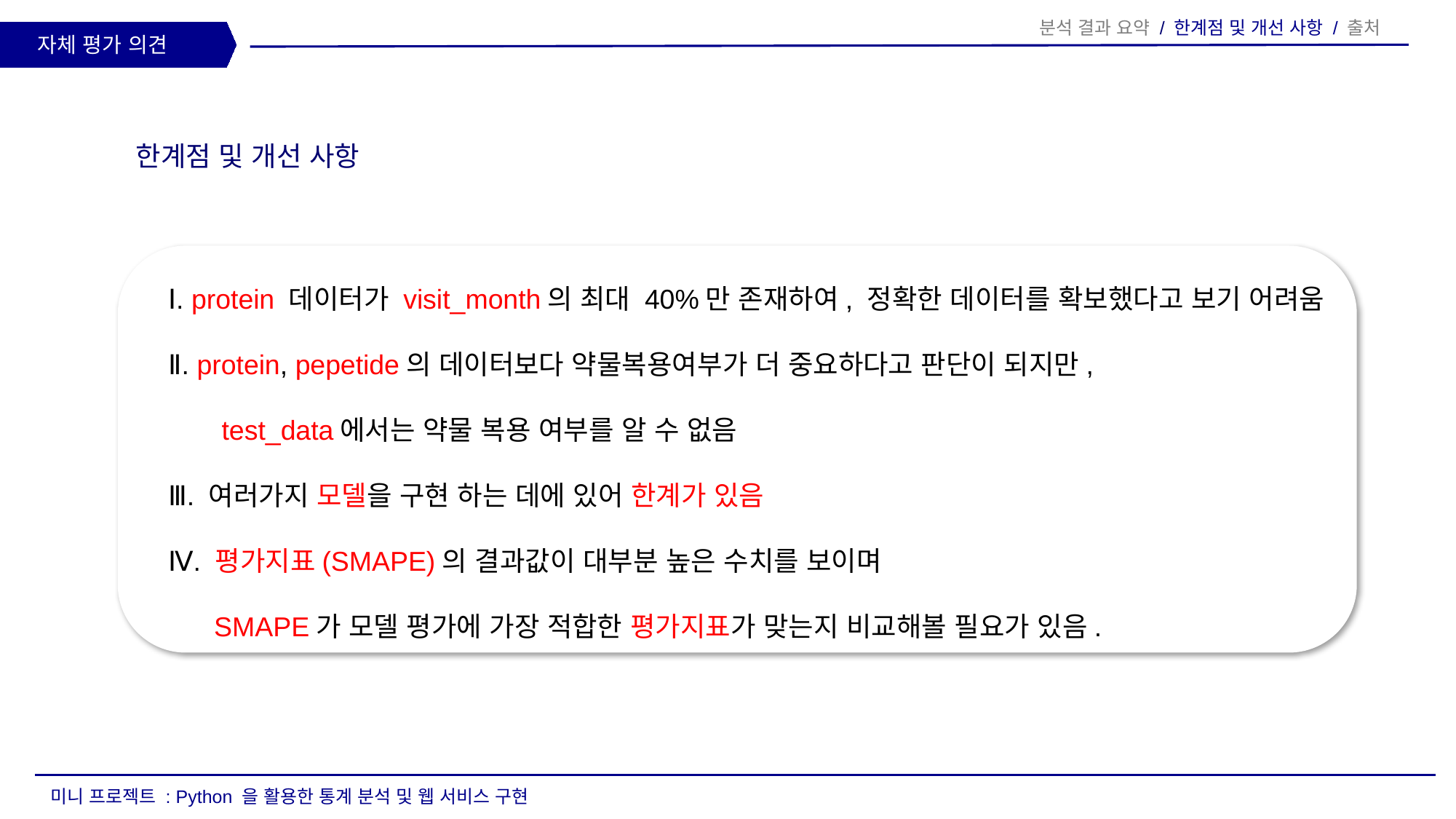

분석 결과 요약 / 한계점 및 개선 사항 / 출처

자체 평가 의견
자체 평가 의견
수행 결과 Ⅰ
한계점 및 개선 사항
Ⅰ. protein 데이터가 visit_month의 최대 40%만 존재하여, 정확한 데이터를 확보했다고 보기 어려움
Ⅱ. protein, pepetide의 데이터보다 약물복용여부가 더 중요하다고 판단이 되지만,
       test_data에서는 약물 복용 여부를 알 수 없음
Ⅲ. 여러가지 모델을 구현 하는 데에 있어 한계가 있음
Ⅳ. 평가지표(SMAPE)의 결과값이 대부분 높은 수치를 보이며
      SMAPE가 모델 평가에 가장 적합한 평가지표가 맞는지 비교해볼 필요가 있음.

미니 프로젝트 : Python 을 활용한 통계 분석 및 웹 서비스 구현